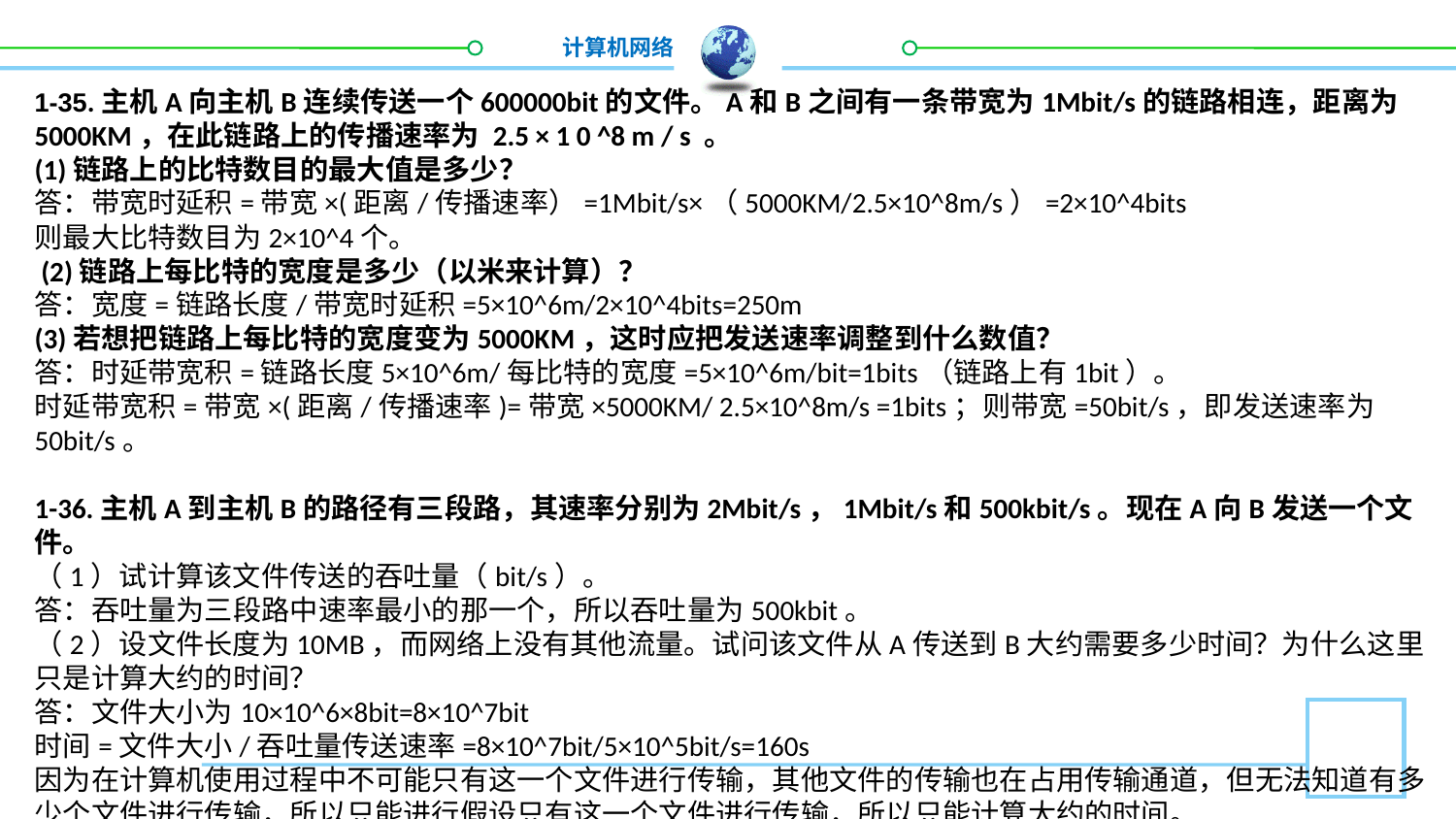

1-35.主机A向主机B连续传送一个600000bit的文件。A和B之间有一条带宽为1Mbit/s的链路相连，距离为5000KM，在此链路上的传播速率为 2.5 × 1 0 ^8 m / s 。
(1)链路上的比特数目的最大值是多少？
答：带宽时延积=带宽×(距离/传播速率）=1Mbit/s×（5000KM/2.5×10^8m/s）=2×10^4bits
则最大比特数目为2×10^4个。
 (2)链路上每比特的宽度是多少（以米来计算）？
答：宽度=链路长度/带宽时延积=5×10^6m/2×10^4bits=250m
(3)若想把链路上每比特的宽度变为5000KM，这时应把发送速率调整到什么数值？
答：时延带宽积=链路长度5×10^6m/每比特的宽度=5×10^6m/bit=1bits（链路上有1bit）。
时延带宽积=带宽×(距离/传播速率)=带宽×5000KM/ 2.5×10^8m/s =1bits；则带宽=50bit/s，即发送速率为50bit/s。

1-36.主机A到主机B的路径有三段路，其速率分别为2Mbit/s，1Mbit/s和500kbit/s。现在A向B发送一个文件。
（1）试计算该文件传送的吞吐量（bit/s）。
答：吞吐量为三段路中速率最小的那一个，所以吞吐量为500kbit。
（2）设文件长度为10MB，而网络上没有其他流量。试问该文件从A传送到B大约需要多少时间？为什么这里只是计算大约的时间？
答：文件大小为10×10^6×8bit=8×10^7bit
时间=文件大小/吞吐量传送速率=8×10^7bit/5×10^5bit/s=160s
因为在计算机使用过程中不可能只有这一个文件进行传输，其他文件的传输也在占用传输通道，但无法知道有多少个文件进行传输，所以只能进行假设只有这一个文件进行传输，所以只能计算大约的时间。